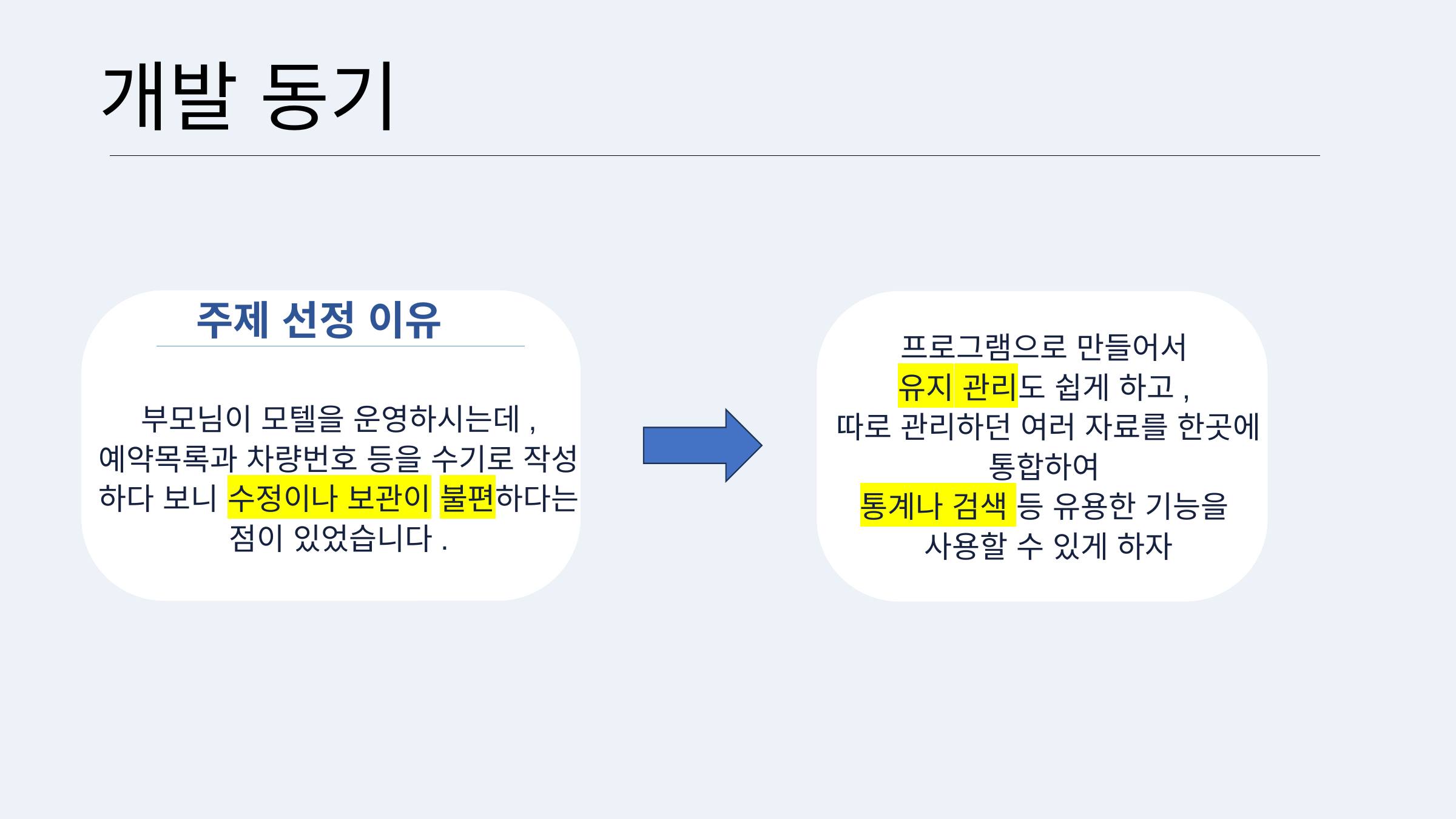

개발 동기

주제 선정 이유
프로그램으로 만들어서
유지 관리도 쉽게 하고,
따로 관리하던 여러 자료를 한곳에 통합하여
통계나 검색 등 유용한 기능을
사용할 수 있게 하자
부모님이 모텔을 운영하시는데,
예약목록과 차량번호 등을 수기로 작성 하다 보니 수정이나 보관이 불편하다는 점이 있었습니다.